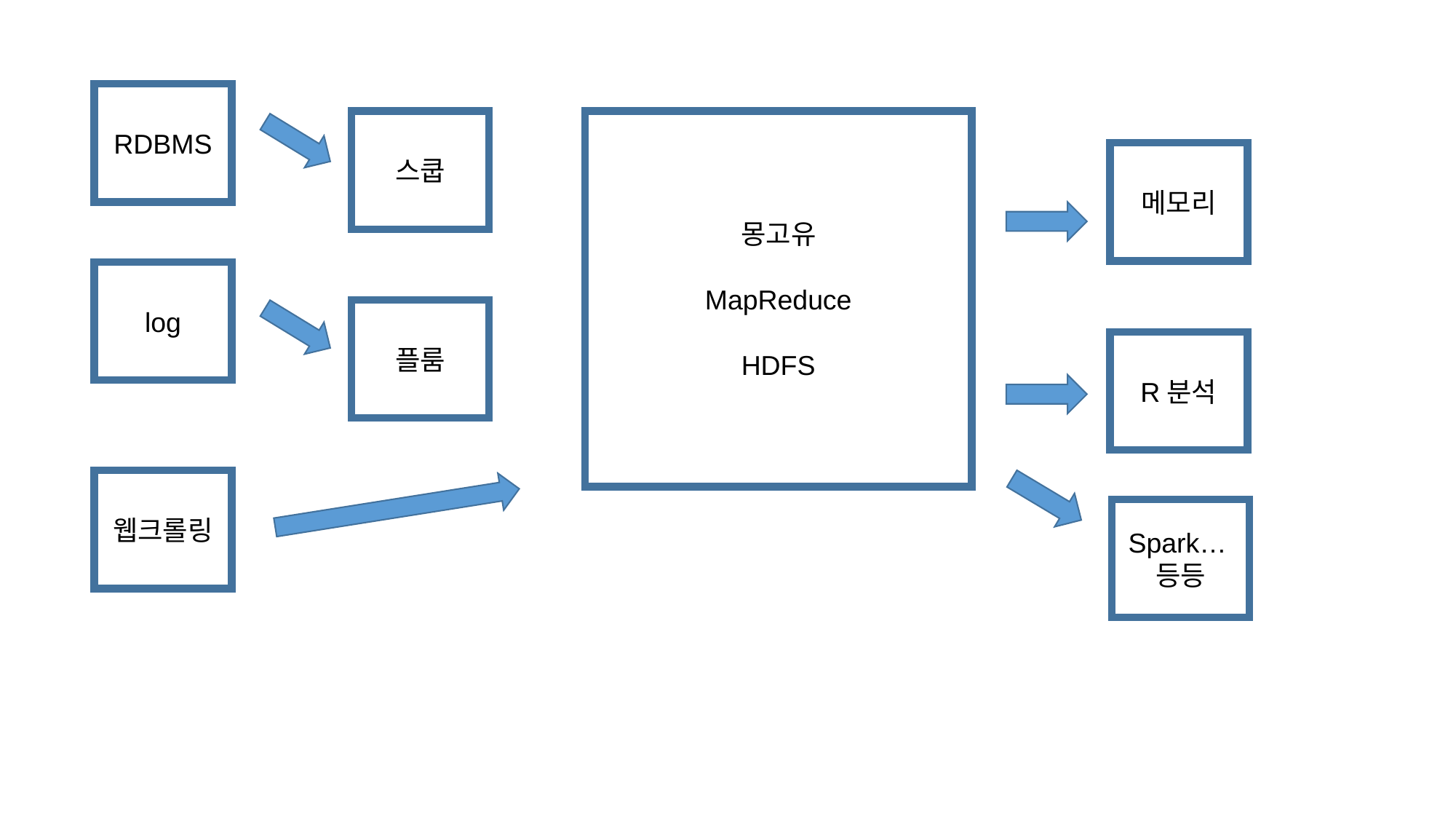

RDBMS
스쿱
몽고유

MapReduce

HDFS

메모리

log
플룸

R분석

웹크롤링

Spark…등등